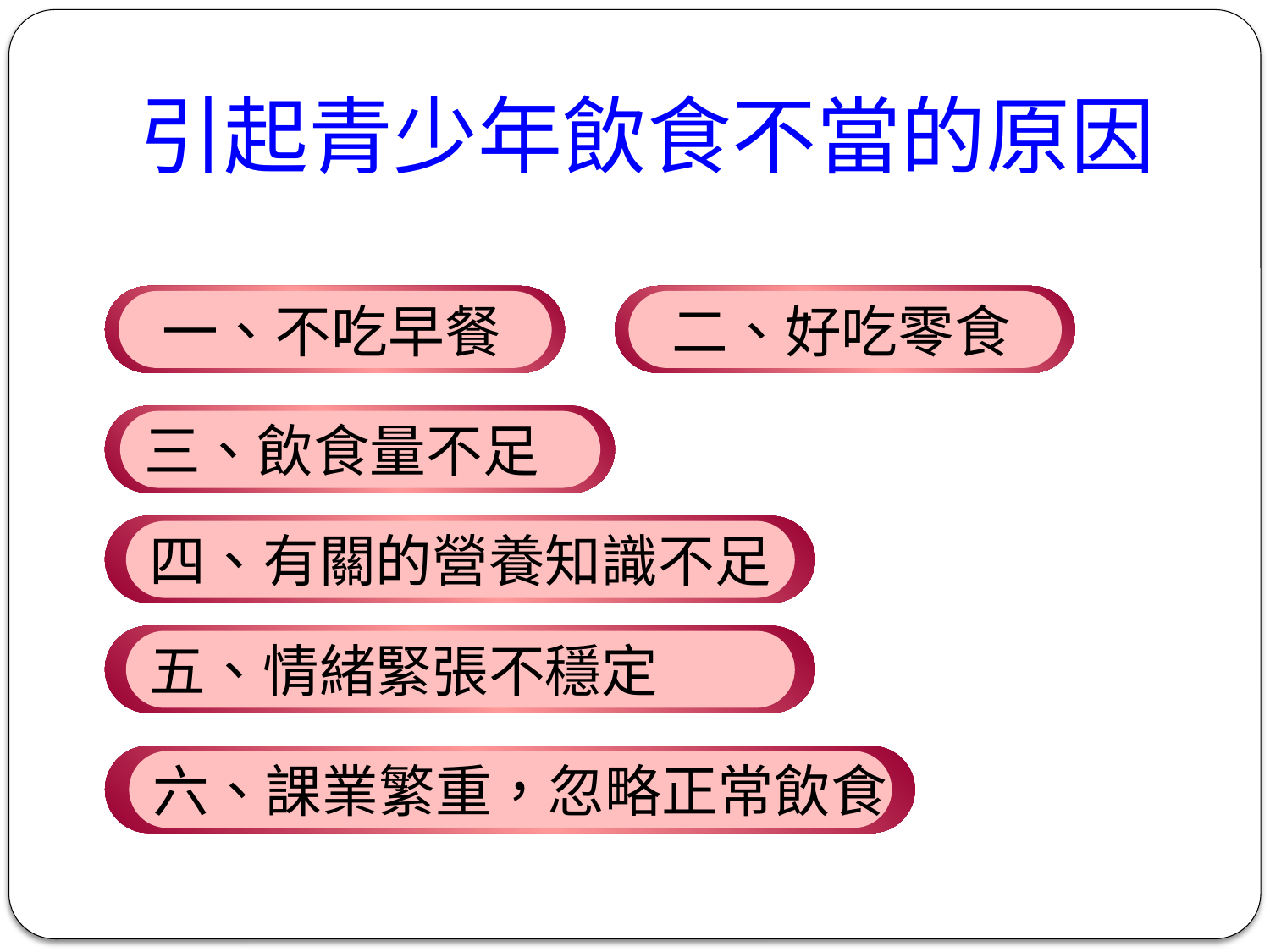

# 引起青少年飲食不當的原因

一、不吃早餐

二、好吃零食

三、飲食量不足

四、有關的營養知識不足

五、情緒緊張不穩定

六、課業繁重，忽略正常飲食